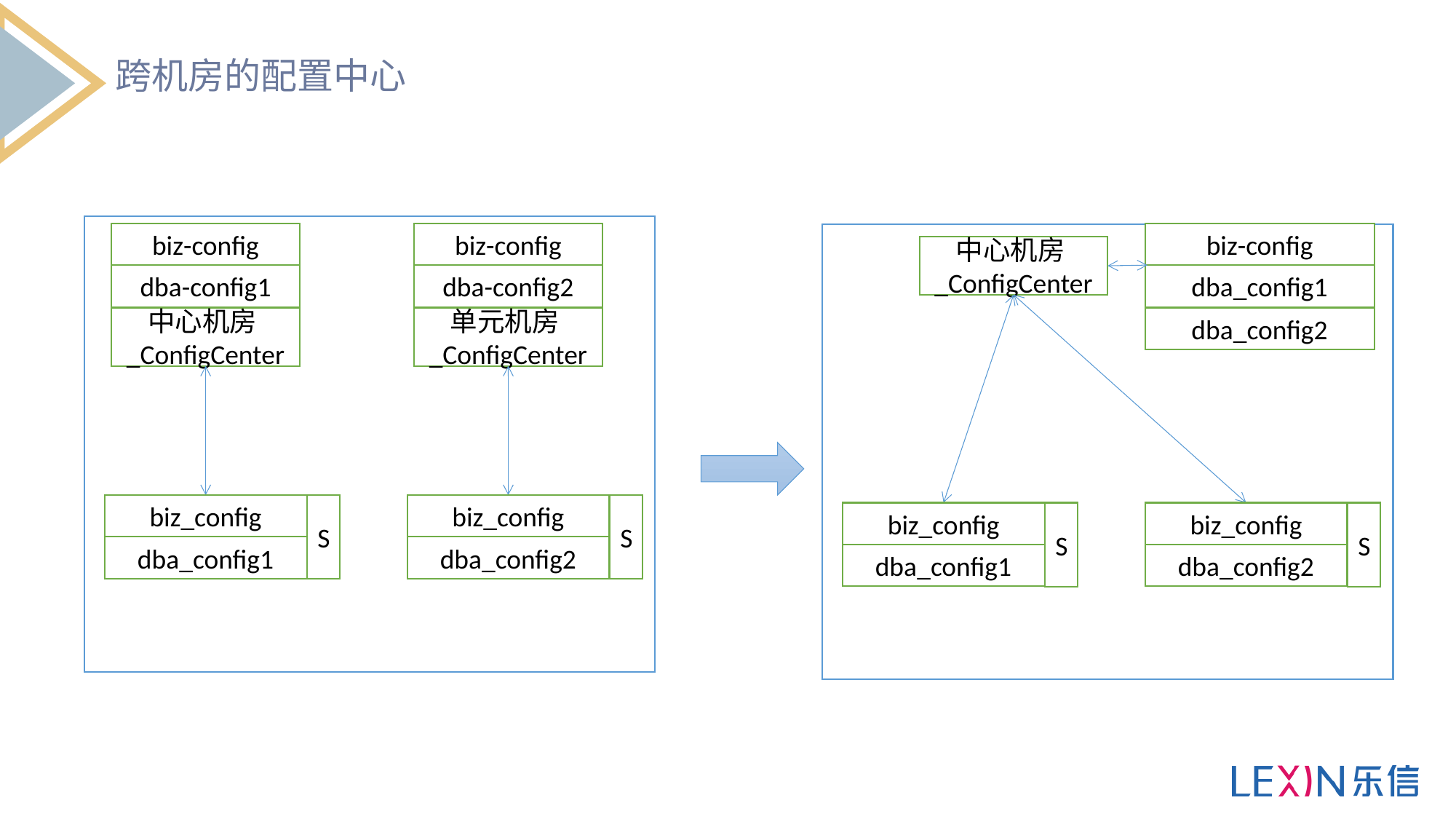

跨机房的配置中心

biz-config
dba-config1
biz-config
dba-config2
biz-config
dba_config1

中心机房_ConfigCenter
dba_config2

biz_config
dba_config1
S
biz_config
dba_config2
S
中心机房_ConfigCenter
单元机房_ConfigCenter
biz_config
dba_config1
S
biz_config
dba_config2
S